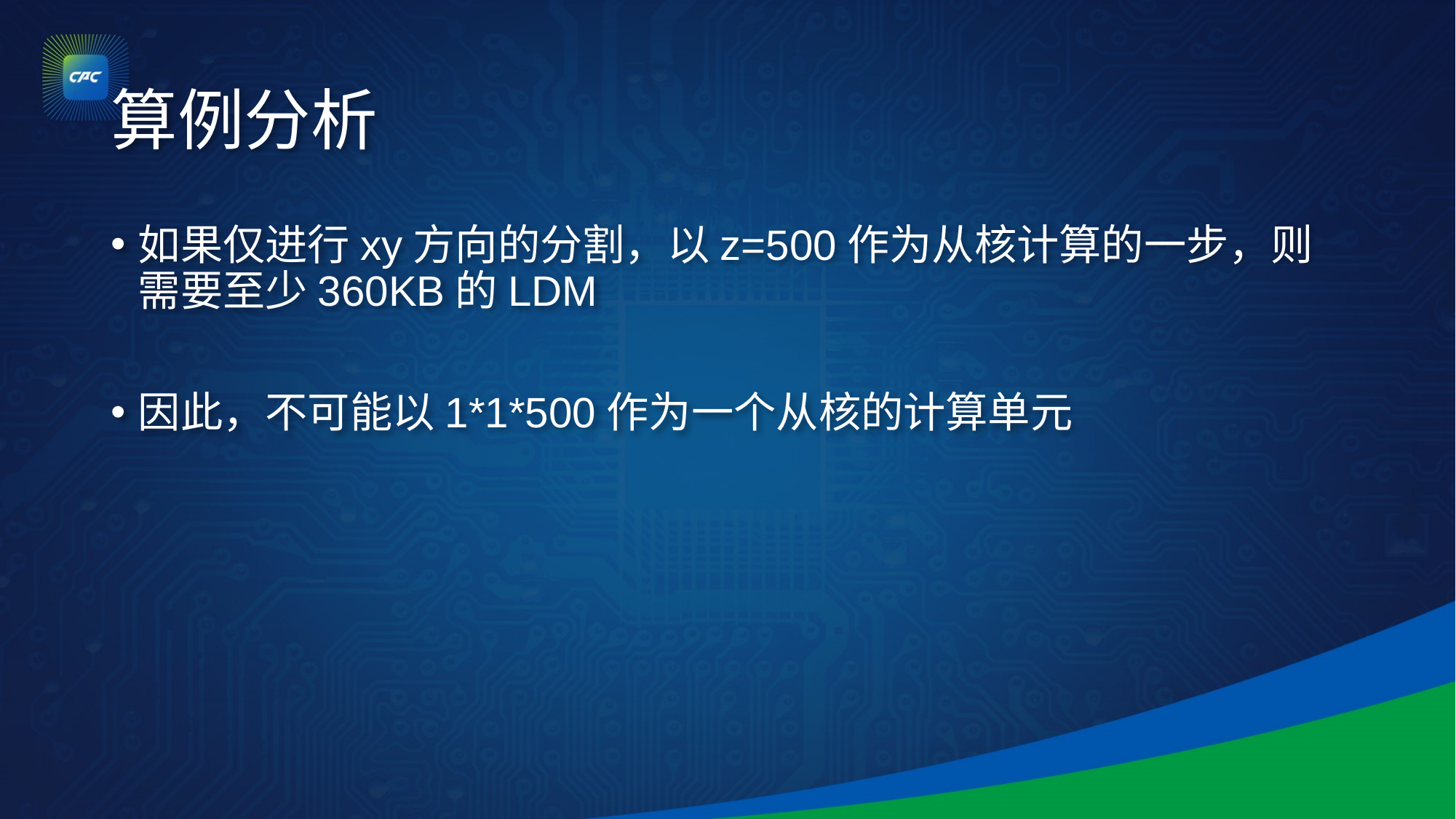

# 算例分析
如果仅进行xy方向的分割，以z=500作为从核计算的一步，则需要至少360KB的LDM

因此，不可能以1*1*500作为一个从核的计算单元